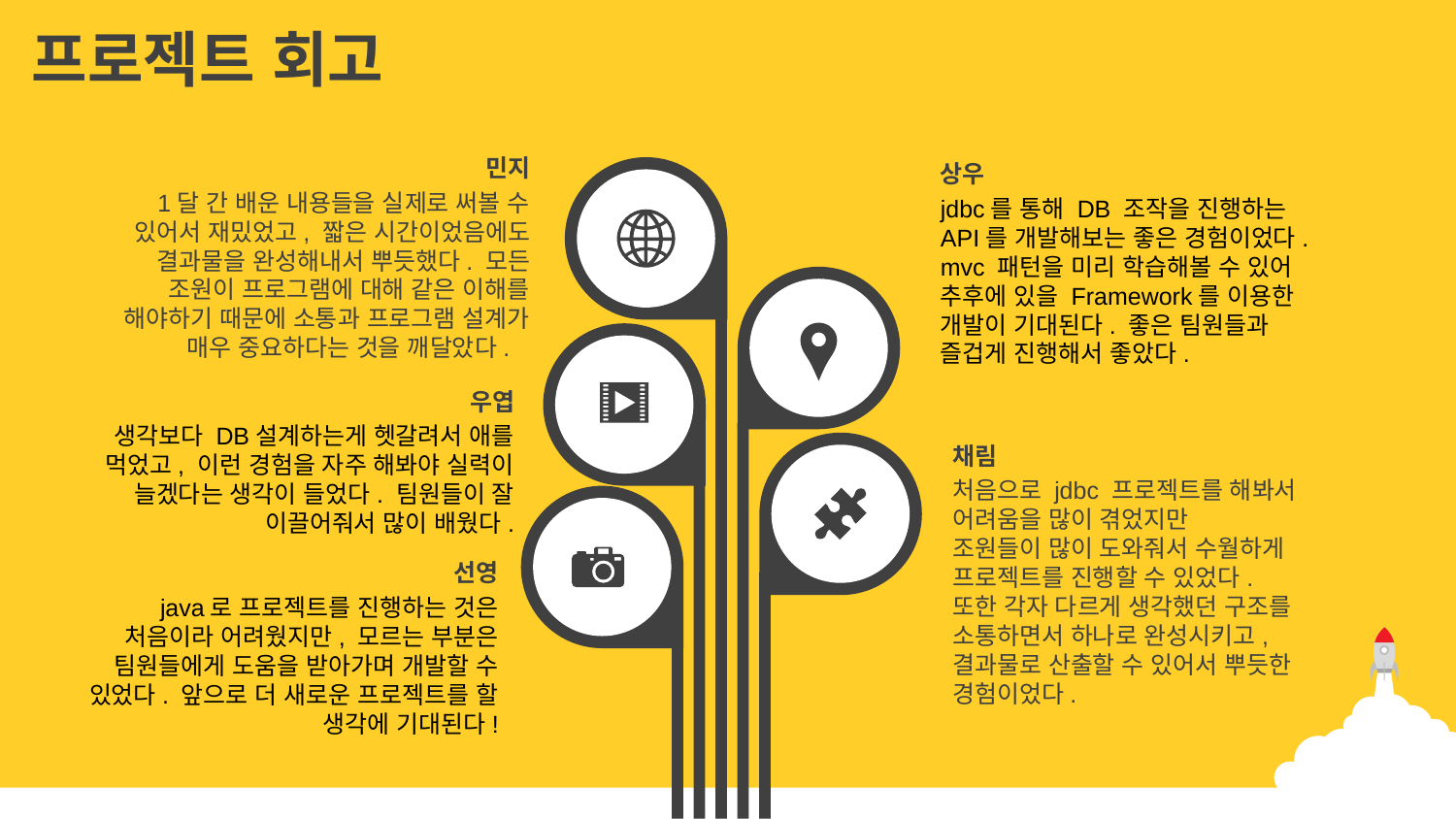

프로젝트 회고
민지
1달 간 배운 내용들을 실제로 써볼 수 있어서 재밌었고, 짧은 시간이었음에도 결과물을 완성해내서 뿌듯했다. 모든 조원이 프로그램에 대해 같은 이해를 해야하기 때문에 소통과 프로그램 설계가 매우 중요하다는 것을 깨달았다.
상우
jdbc를 통해 DB 조작을 진행하는 API를 개발해보는 좋은 경험이었다. mvc 패턴을 미리 학습해볼 수 있어 추후에 있을 Framework를 이용한 개발이 기대된다. 좋은 팀원들과 즐겁게 진행해서 좋았다.

우엽
생각보다 DB설계하는게 헷갈려서 애를 먹었고, 이런 경험을 자주 해봐야 실력이 늘겠다는 생각이 들었다. 팀원들이 잘 이끌어줘서 많이 배웠다.

채림
처음으로 jdbc 프로젝트를 해봐서 어려움을 많이 겪었지만
조원들이 많이 도와줘서 수월하게 프로젝트를 진행할 수 있었다.
또한 각자 다르게 생각했던 구조를 소통하면서 하나로 완성시키고,
결과물로 산출할 수 있어서 뿌듯한 경험이었다.

선영
java로 프로젝트를 진행하는 것은 처음이라 어려웠지만, 모르는 부분은 팀원들에게 도움을 받아가며 개발할 수 있었다. 앞으로 더 새로운 프로젝트를 할 생각에 기대된다!